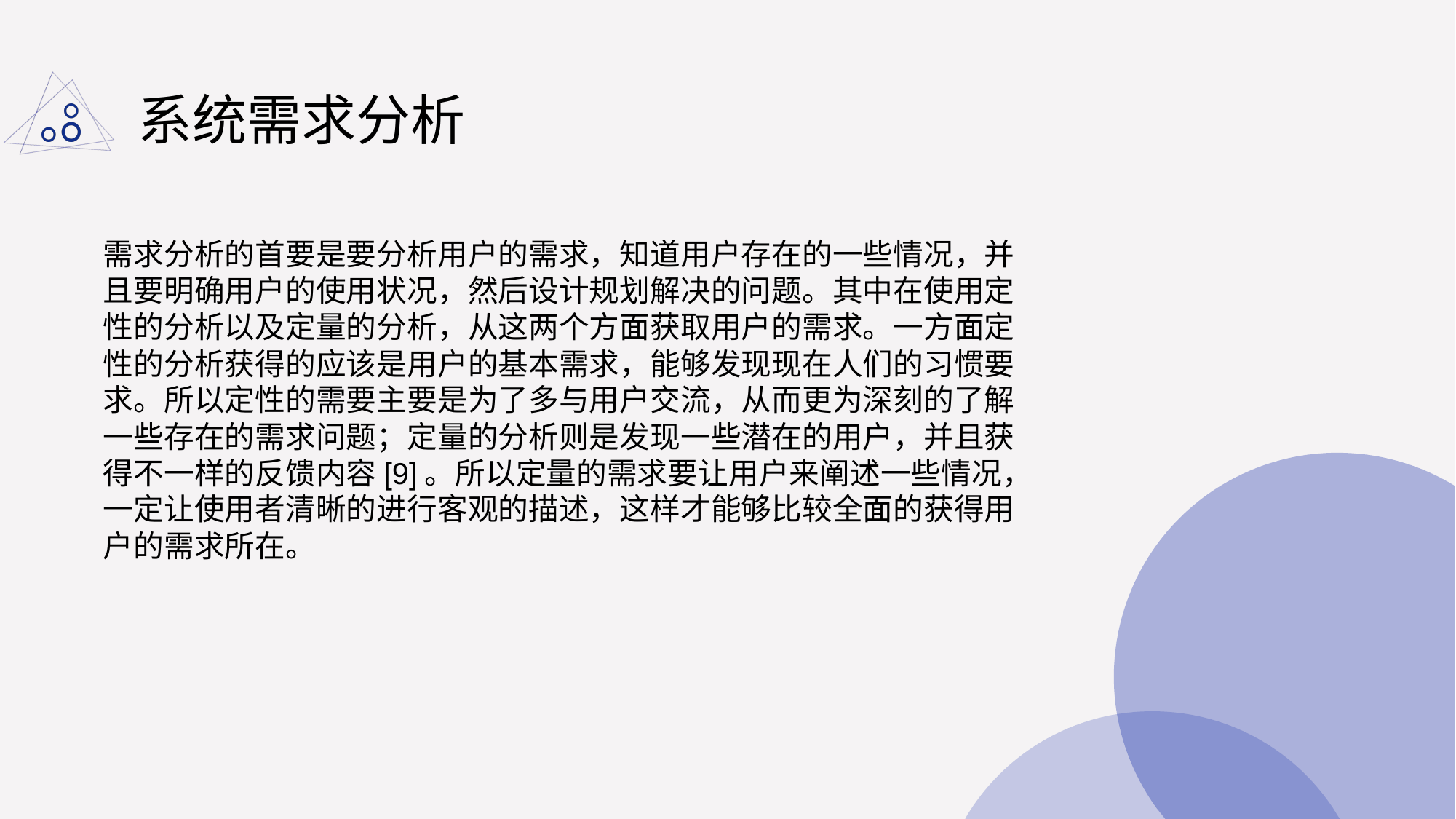

# 系统需求分析
需求分析的首要是要分析用户的需求，知道用户存在的一些情况，并且要明确用户的使用状况，然后设计规划解决的问题。其中在使用定性的分析以及定量的分析，从这两个方面获取用户的需求。一方面定性的分析获得的应该是用户的基本需求，能够发现现在人们的习惯要求。所以定性的需要主要是为了多与用户交流，从而更为深刻的了解一些存在的需求问题；定量的分析则是发现一些潜在的用户，并且获得不一样的反馈内容[9]。所以定量的需求要让用户来阐述一些情况，一定让使用者清晰的进行客观的描述，这样才能够比较全面的获得用户的需求所在。